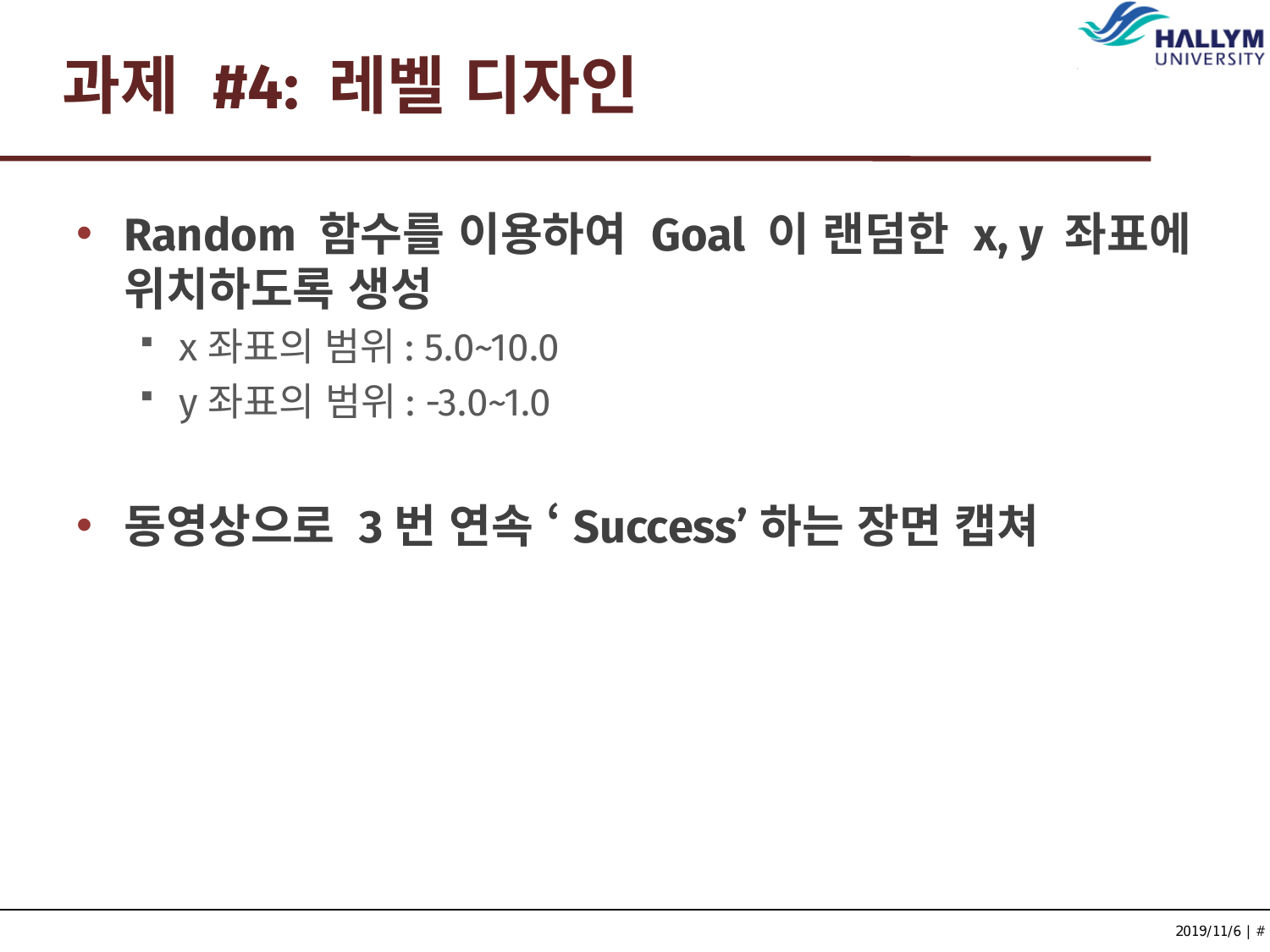

# 과제 #4: 레벨 디자인
Random 함수를 이용하여 Goal 이 랜덤한 x, y 좌표에 위치하도록 생성
x좌표의 범위: 5.0~10.0
y좌표의 범위: -3.0~1.0

동영상으로 3번 연속 ‘Success’하는 장면 캡쳐